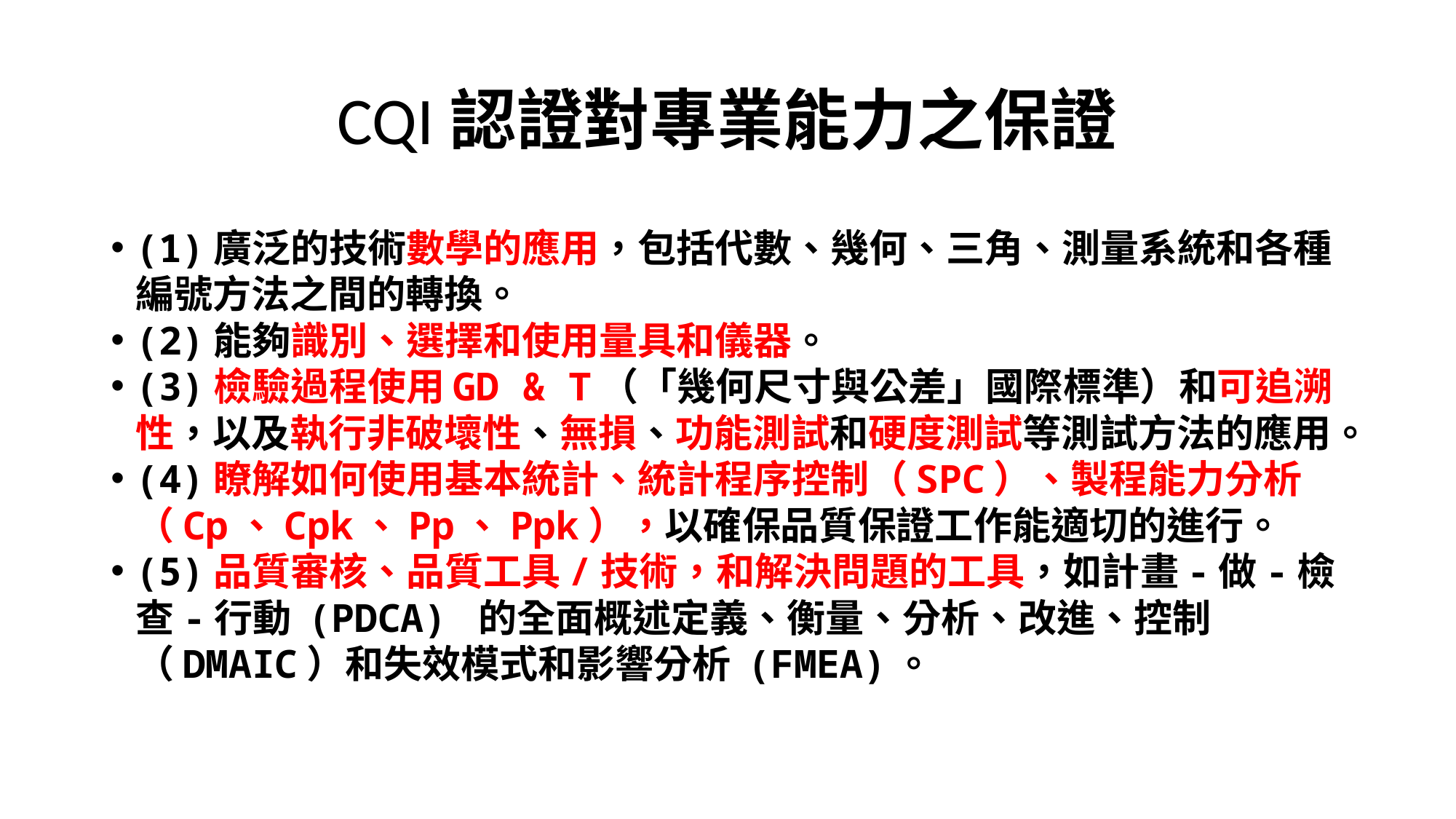

# CQI認證對專業能力之保證
(1)廣泛的技術數學的應用，包括代數、幾何、三角、測量系統和各種編號方法之間的轉換。
(2)能夠識別、選擇和使用量具和儀器。
(3)檢驗過程使用GD & T（「幾何尺寸與公差」國際標準）和可追溯性，以及執行非破壞性、無損、功能測試和硬度測試等測試方法的應用。
(4)瞭解如何使用基本統計、統計程序控制（SPC）、製程能力分析（Cp、Cpk、Pp、Ppk），以確保品質保證工作能適切的進行。
(5)品質審核、品質工具/技術，和解決問題的工具，如計畫-做-檢查-行動 (PDCA) 的全面概述定義、衡量、分析、改進、控制（DMAIC）和失效模式和影響分析 (FMEA)。